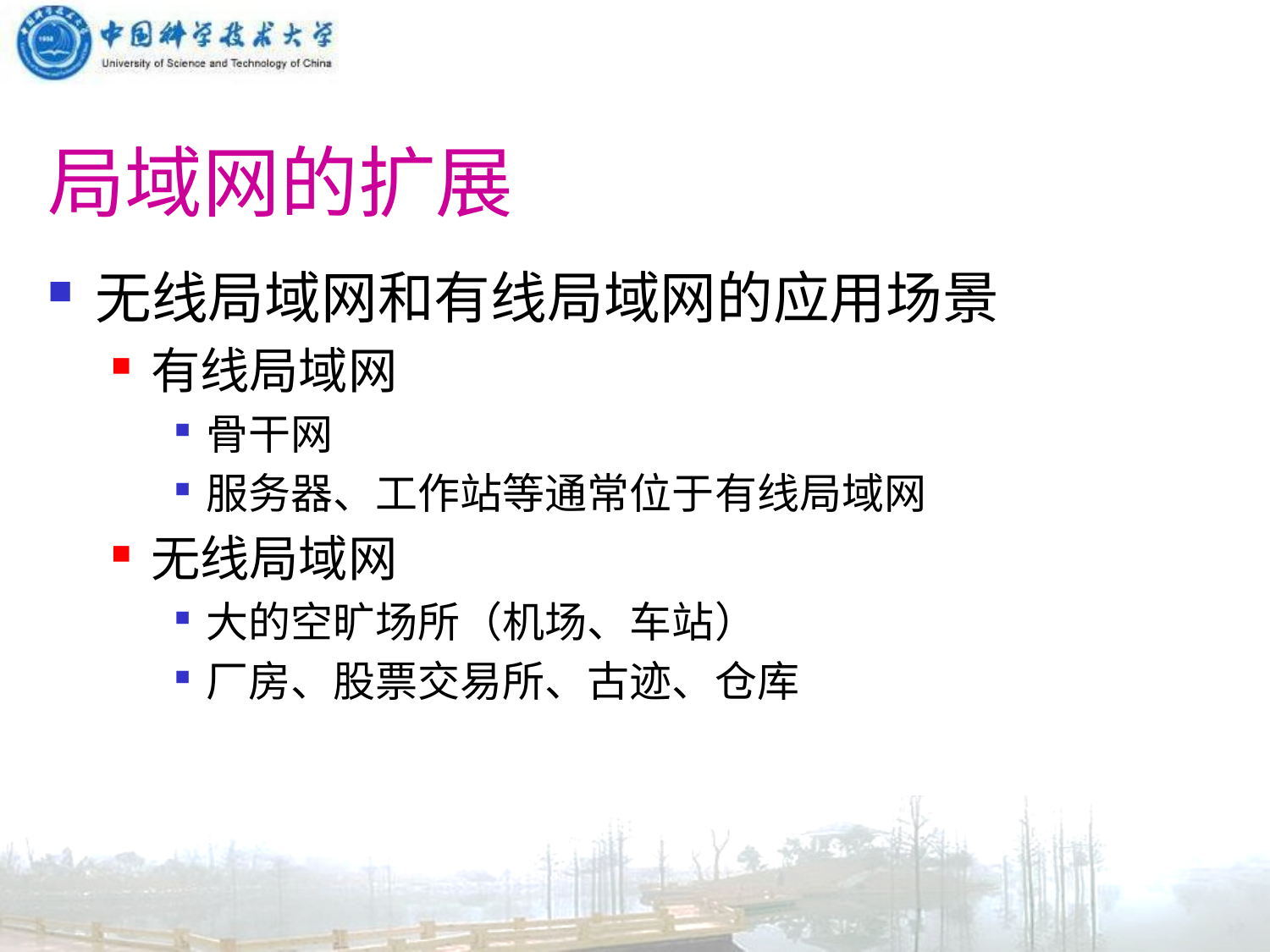

# 局域网的扩展
无线局域网和有线局域网的应用场景
有线局域网
骨干网
服务器、工作站等通常位于有线局域网
无线局域网
大的空旷场所（机场、车站）
厂房、股票交易所、古迹、仓库
4